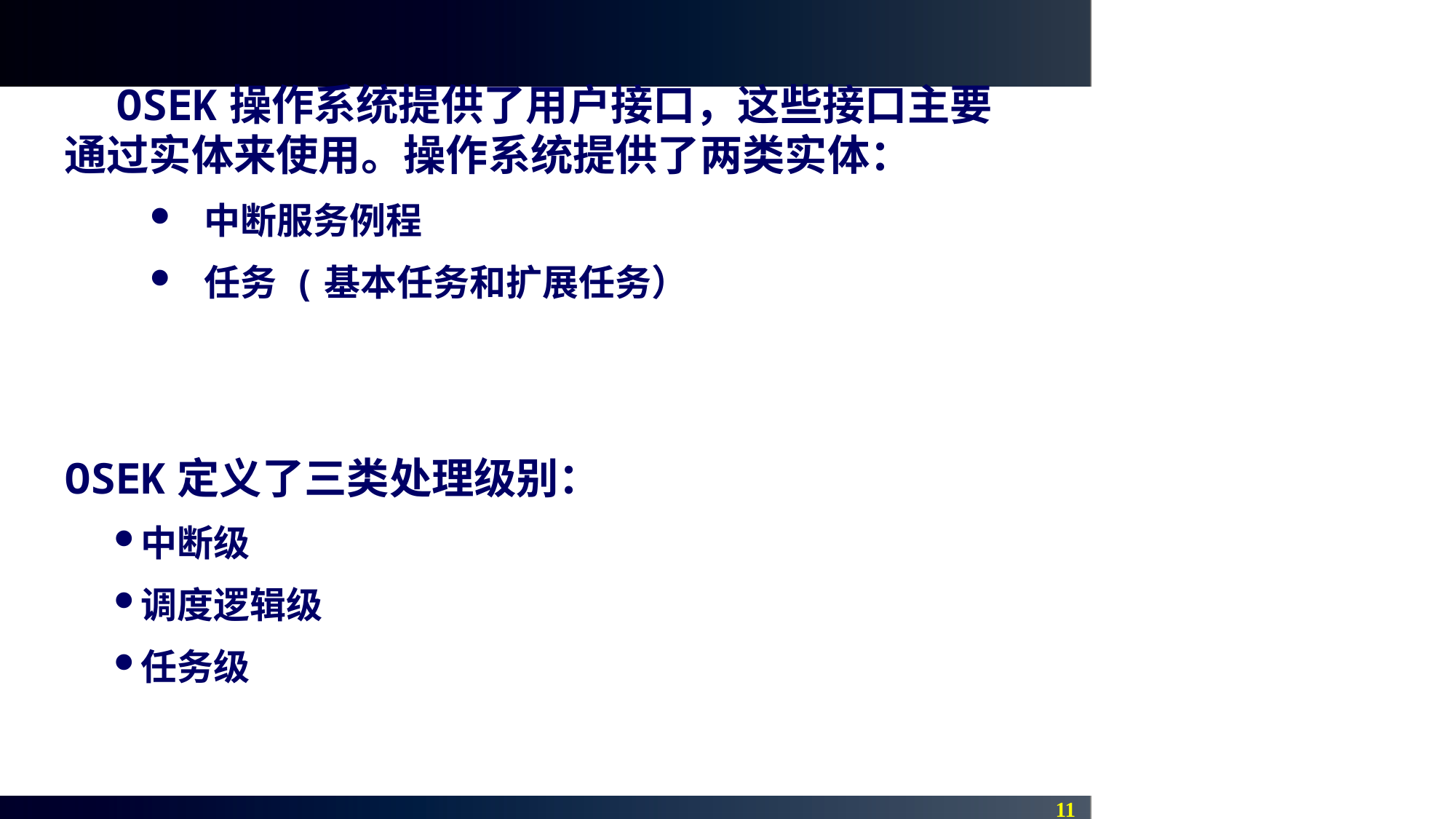

OSEK操作系统提供了用户接口，这些接口主要通过实体来使用。操作系统提供了两类实体：
中断服务例程
任务 (基本任务和扩展任务）
OSEK定义了三类处理级别：
中断级
调度逻辑级
任务级